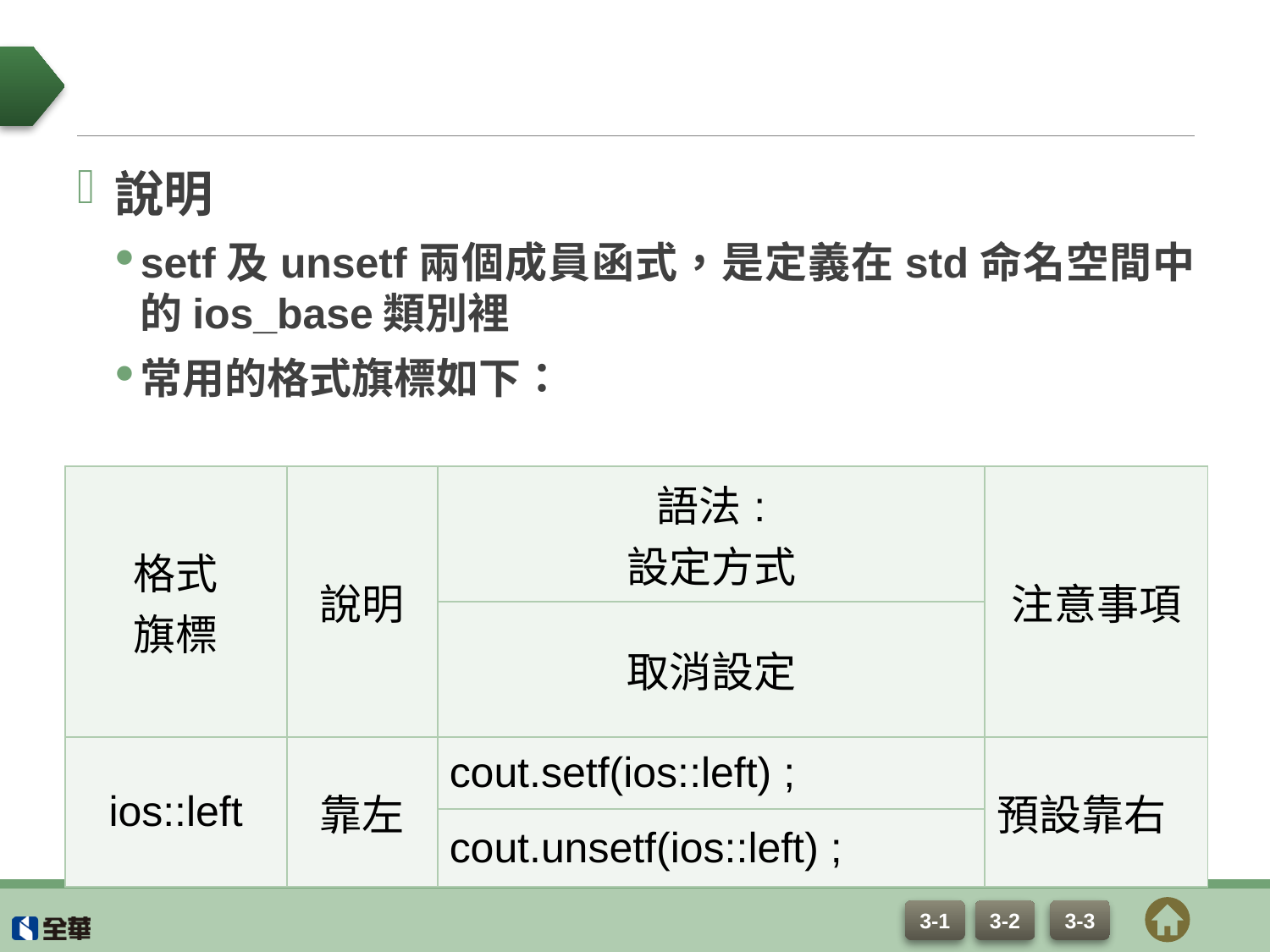

#
說明
setf及unsetf兩個成員函式，是定義在std命名空間中的ios_base類別裡
常用的格式旗標如下：

| 格式 旗標 | 說明 | 語法: 設定方式 | 注意事項 |
| --- | --- | --- | --- |
|  |  | 取消設定 |  |
| ios::left | 靠左 | cout.setf(ios::left) ; | 預設靠右 |
|  |  | cout.unsetf(ios::left) ; |  |